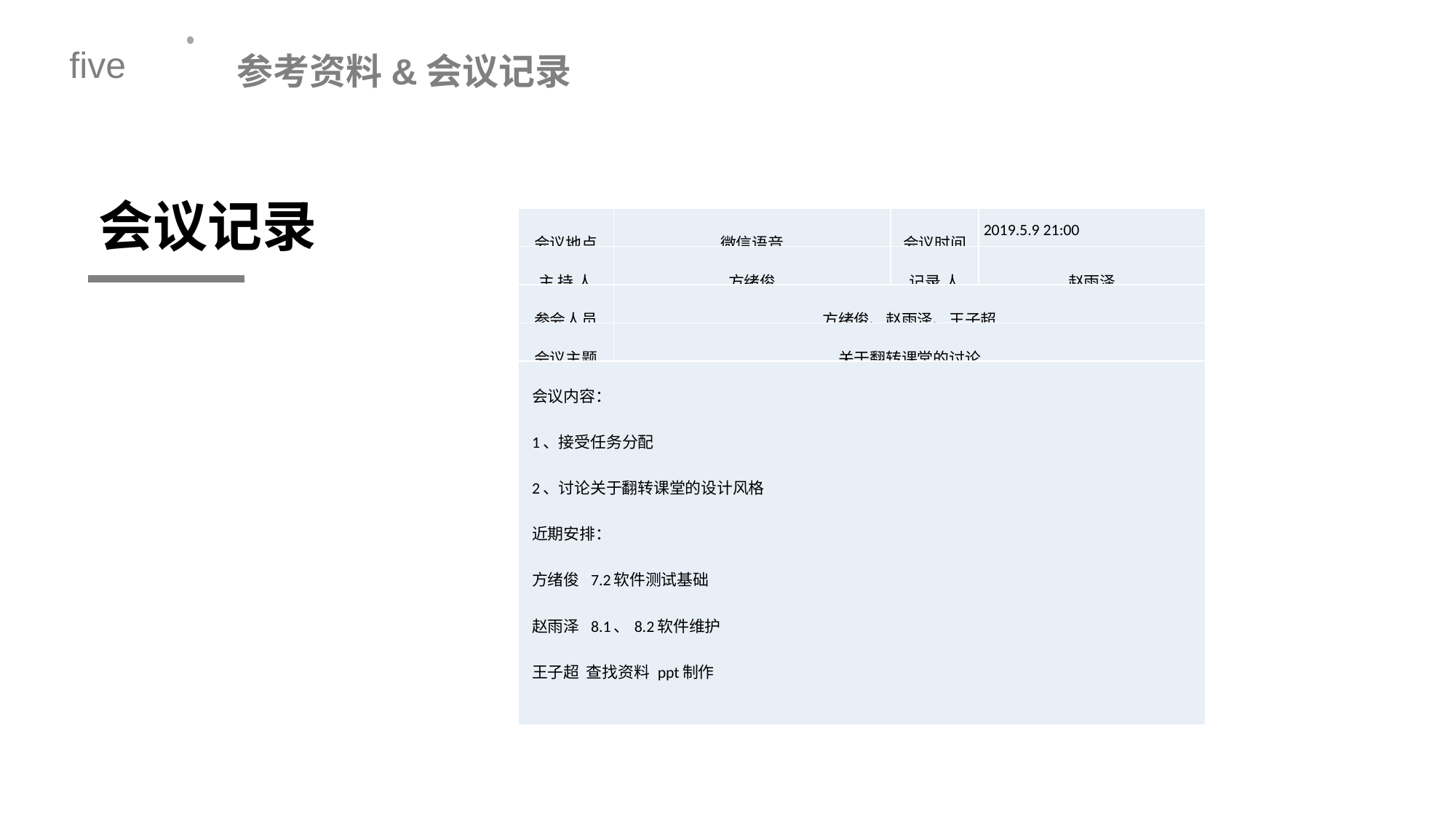

five
参考资料&会议记录

会议记录
| 会议地点 | 微信语音 | 会议时间 | 2019.5.9 21:00 |
| --- | --- | --- | --- |
| 主 持 人 | 方绪俊 | 记录 人 | 赵雨泽 |
| 参会人员 | 方绪俊、赵雨泽、王子超 |  |  |
| 会议主题 | 关于翻转课堂的讨论 |  |  |
| 会议内容： 1、接受任务分配 2、讨论关于翻转课堂的设计风格 近期安排： 方绪俊 7.2软件测试基础 赵雨泽 8.1、8.2软件维护 王子超 查找资料 ppt制作 |  |  |  |